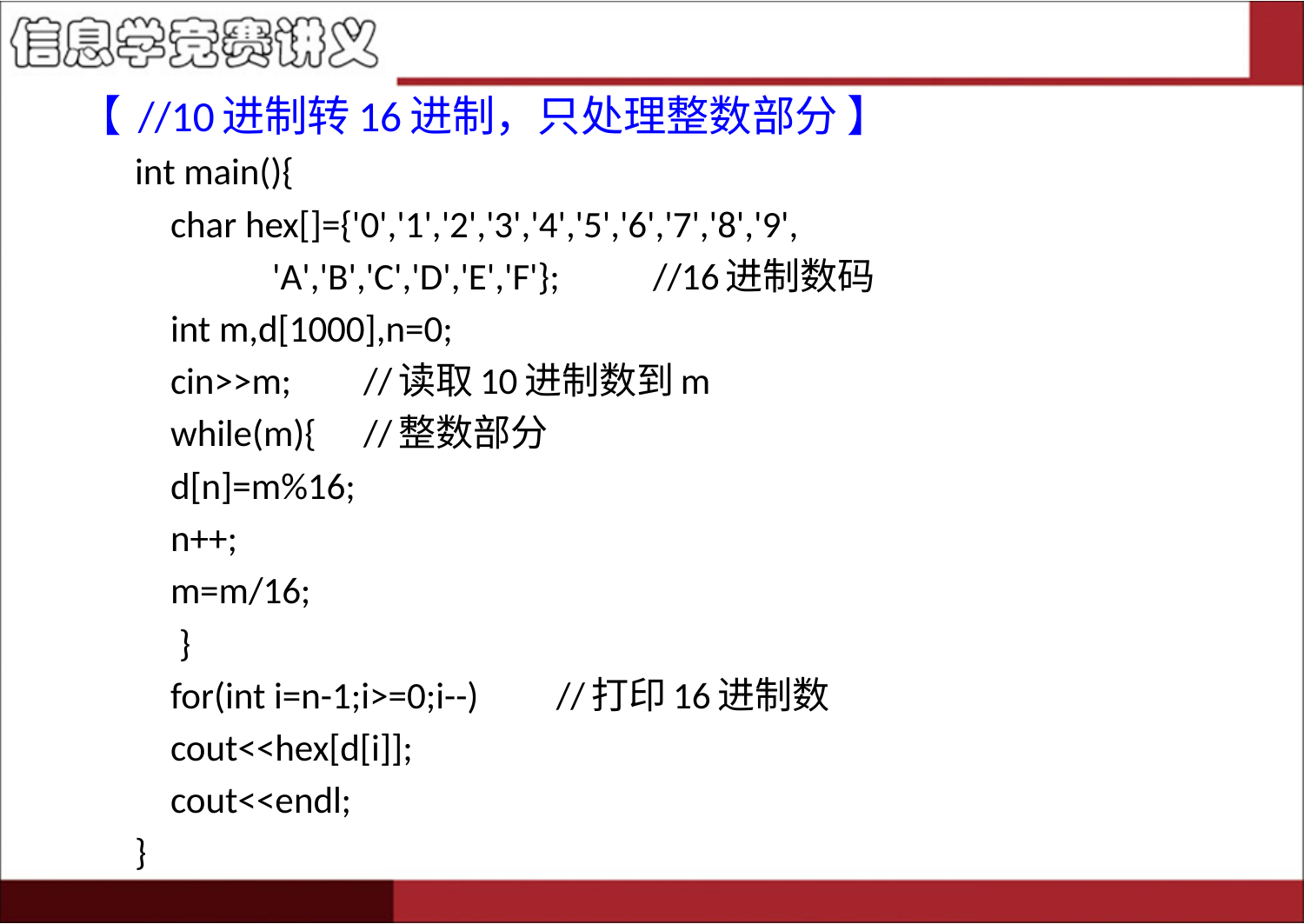

【 //10进制转16进制，只处理整数部分 】
int main(){
	char hex[]={'0','1','2','3','4','5','6','7','8','9',
	            'A','B','C','D','E','F'};	//16进制数码
	int m,d[1000],n=0;
	cin>>m;	//读取10进制数到m
	while(m){	//整数部分
		d[n]=m%16;
		n++;
		m=m/16;
	 }
	for(int i=n-1;i>=0;i--)	//打印16进制数
		cout<<hex[d[i]];
	cout<<endl;
}